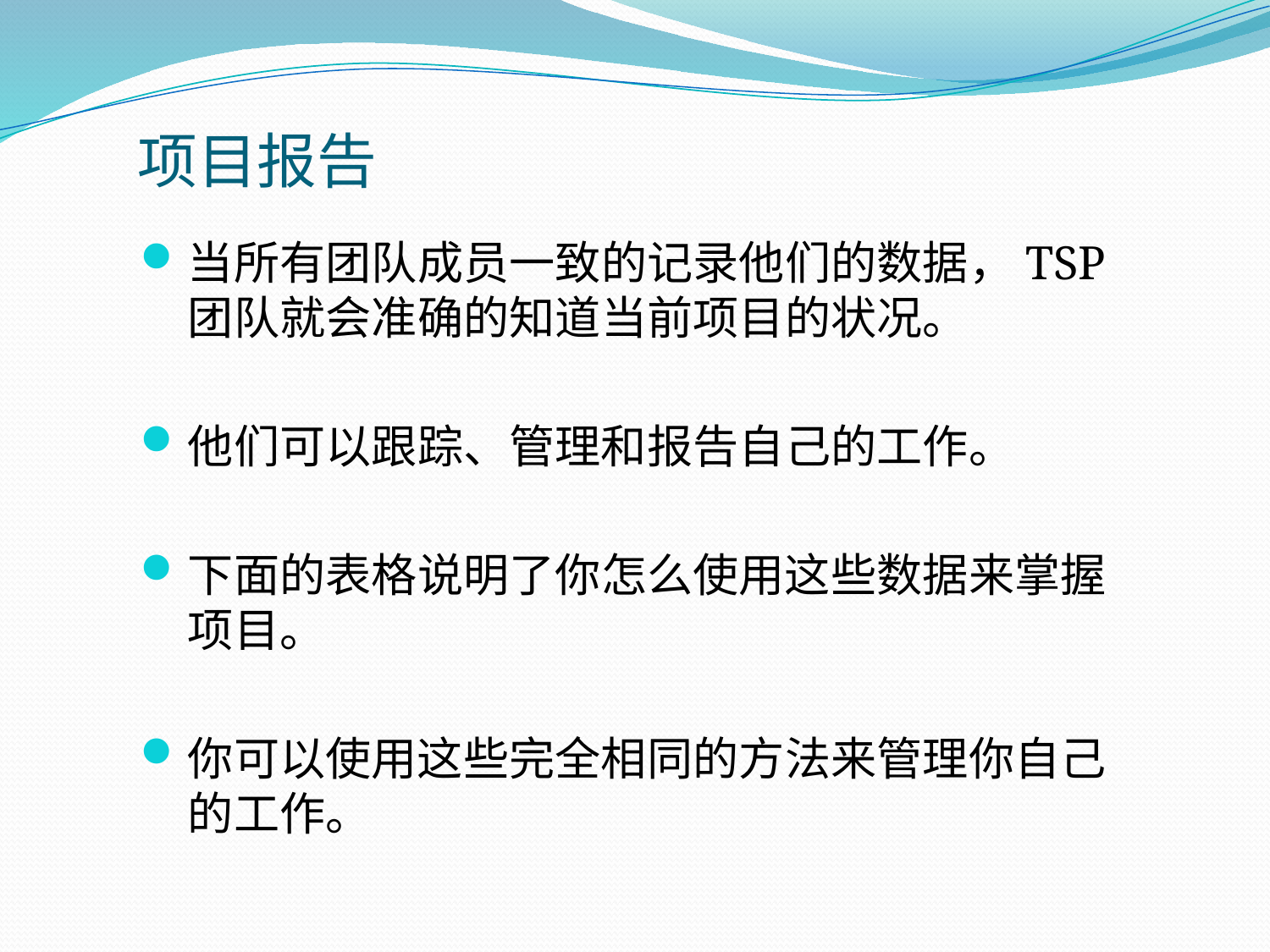

# 项目报告
当所有团队成员一致的记录他们的数据，TSP团队就会准确的知道当前项目的状况。

他们可以跟踪、管理和报告自己的工作。

下面的表格说明了你怎么使用这些数据来掌握项目。

你可以使用这些完全相同的方法来管理你自己的工作。